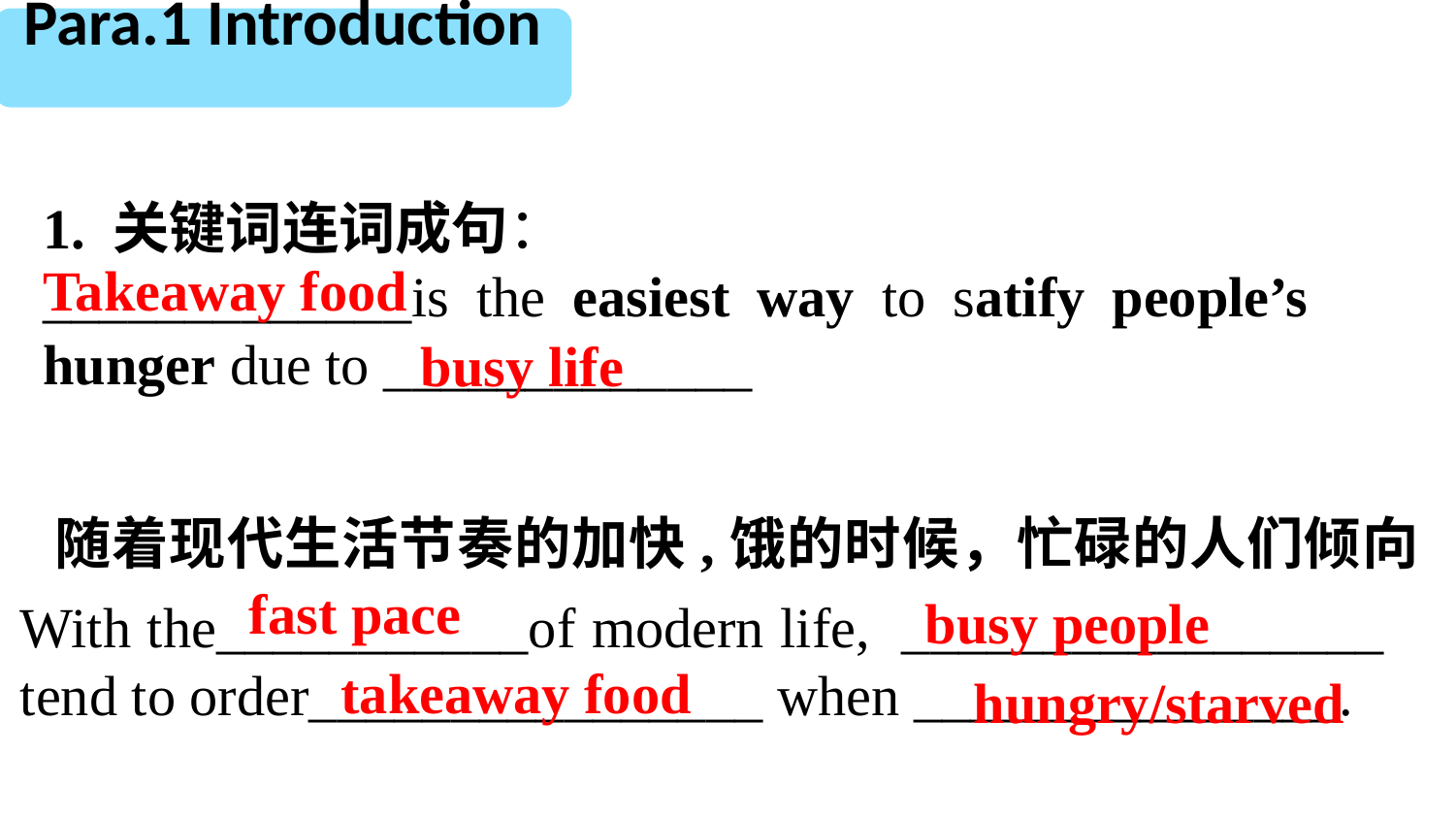

Para.1 Introduction

1. 关键词连词成句：
_____________is the easiest way to satify people’s hunger due to _____________
Takeaway food
busy life
随着现代生活节奏的加快,饿的时候，忙碌的人们倾向点外卖。
fast pace
busy people
With the___________of modern life,  _________________ tend to order________________ when _______________.
takeaway food
 hungry/starved